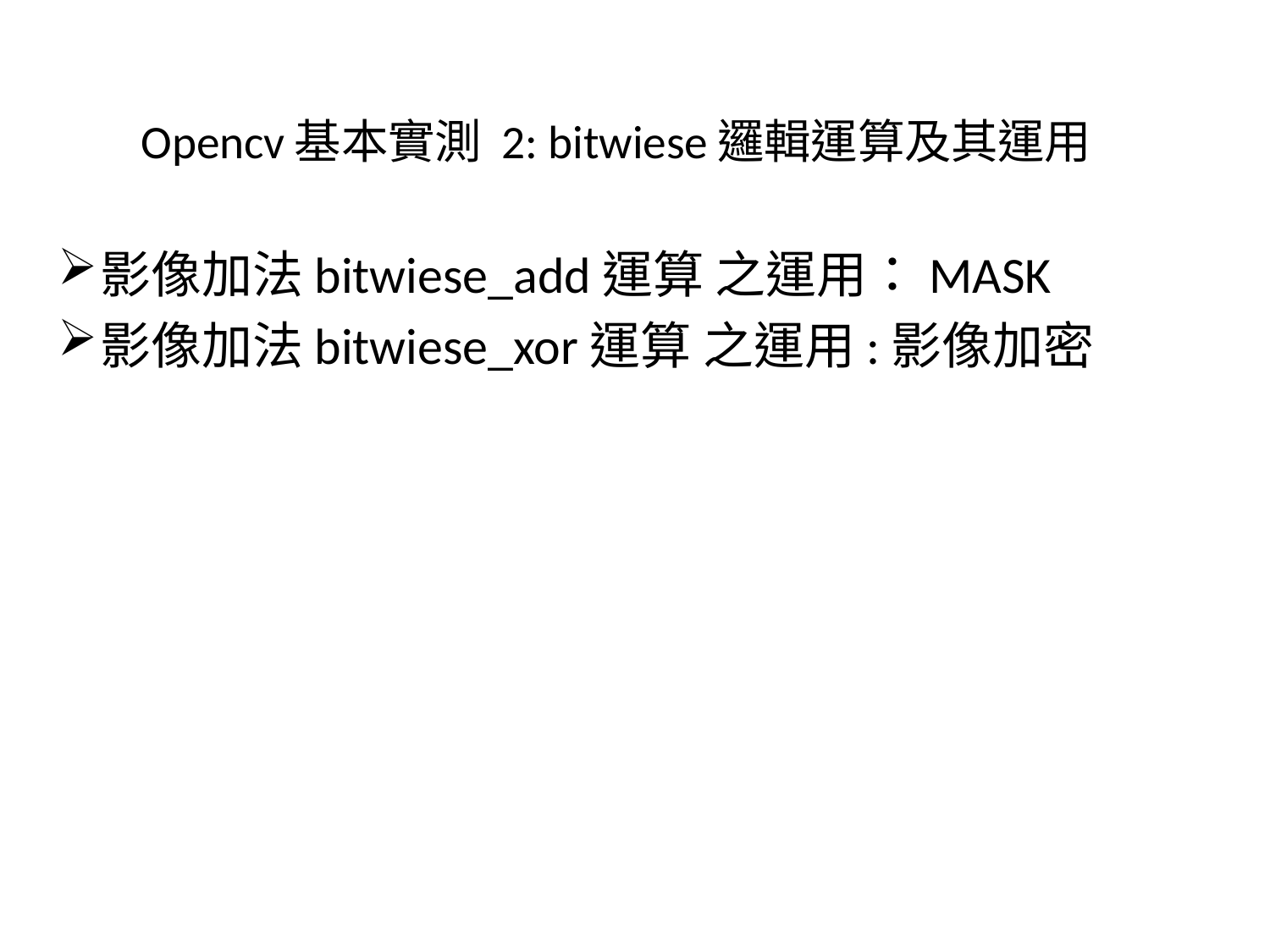

# Opencv基本實測 2: bitwiese邏輯運算及其運用
影像加法bitwiese_add運算 之運用：MASK
影像加法bitwiese_xor運算 之運用:影像加密